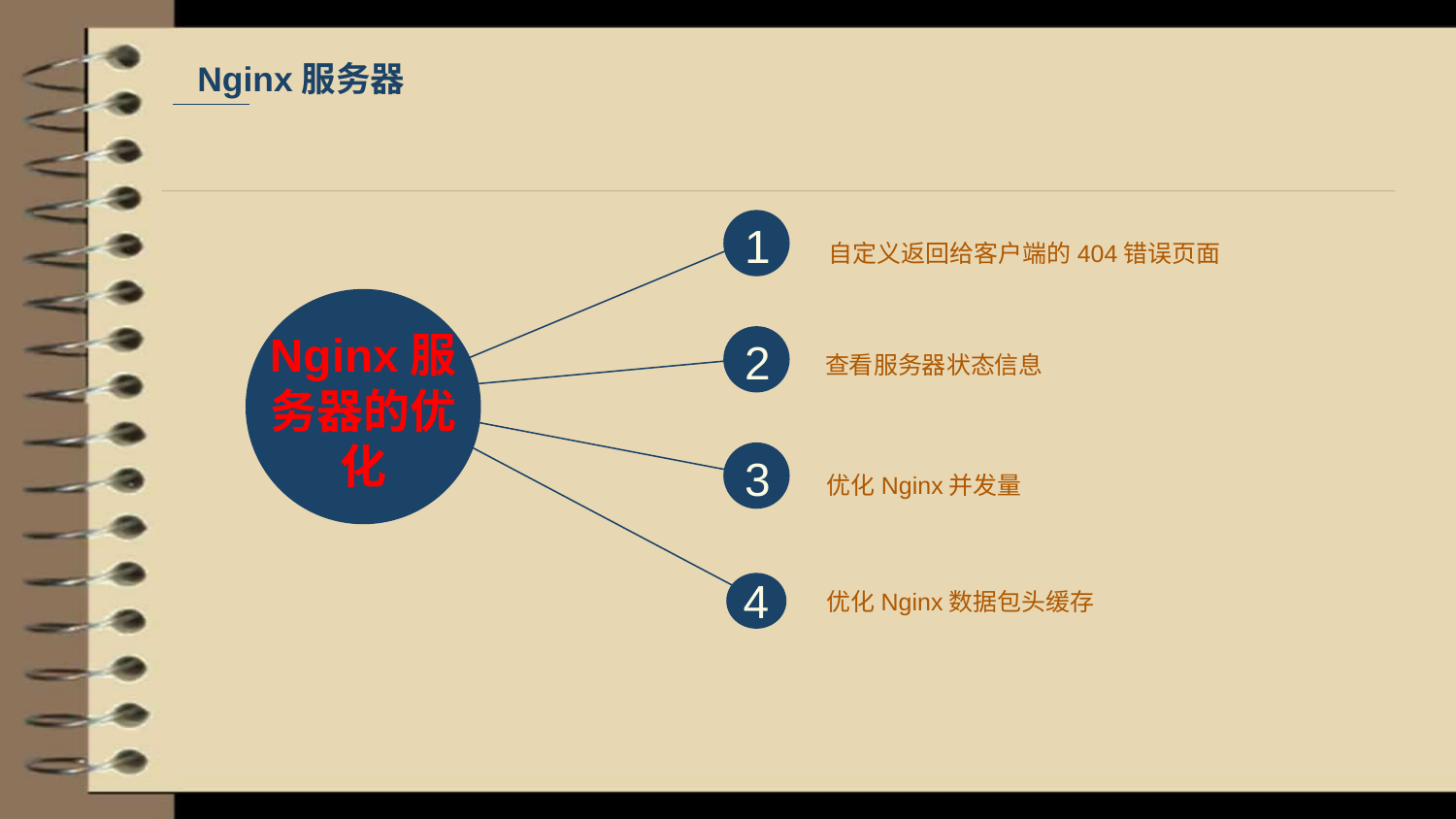

Nginx服务器

  自定义返回给客户端的404错误页面

1

Nginx服务器的优化

  查看服务器状态信息

2

   优化Nginx并发量

3

   优化Nginx数据包头缓存

4